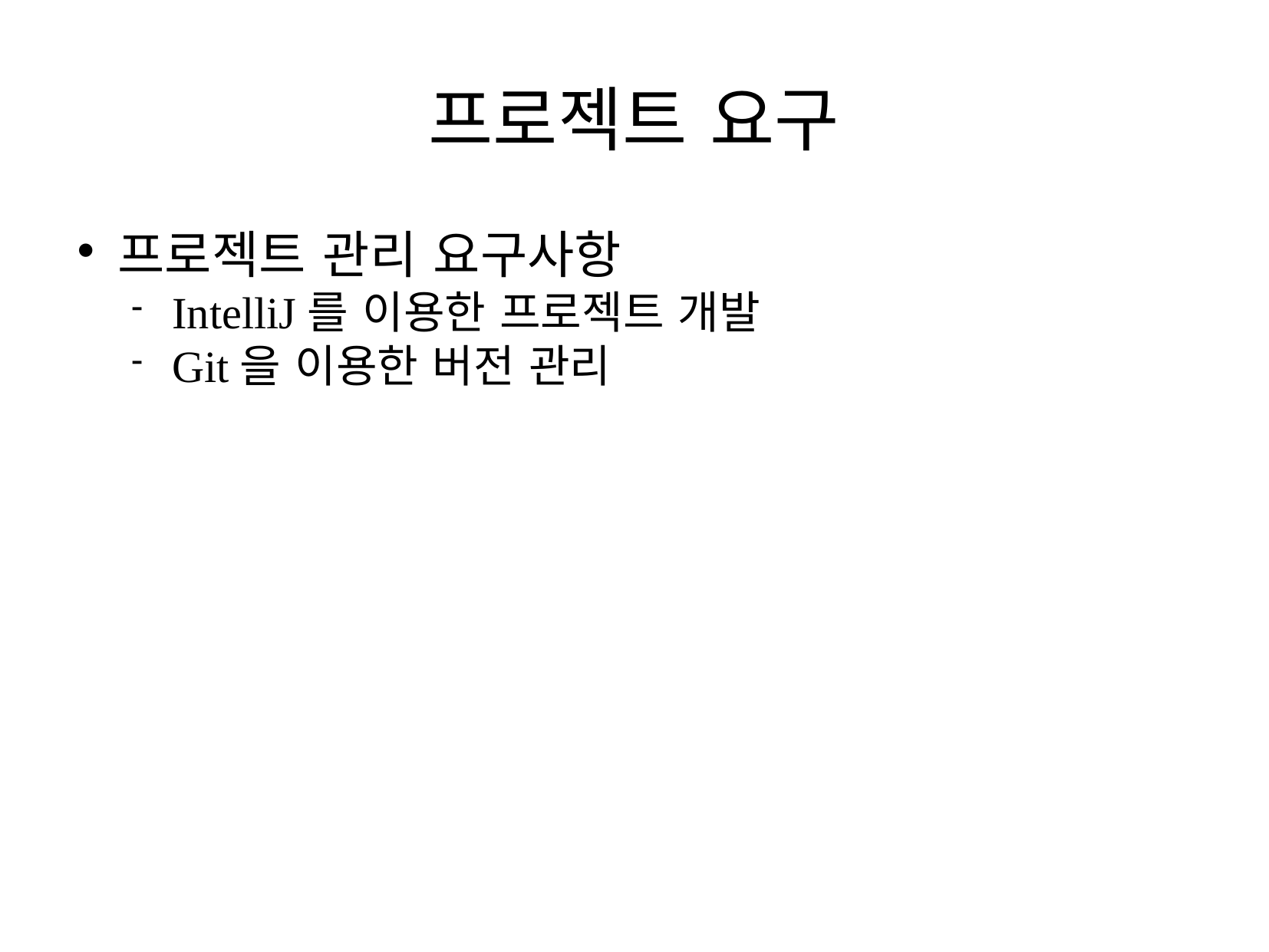

프로젝트 요구
프로젝트 관리 요구사항
IntelliJ를 이용한 프로젝트 개발
Git을 이용한 버전 관리